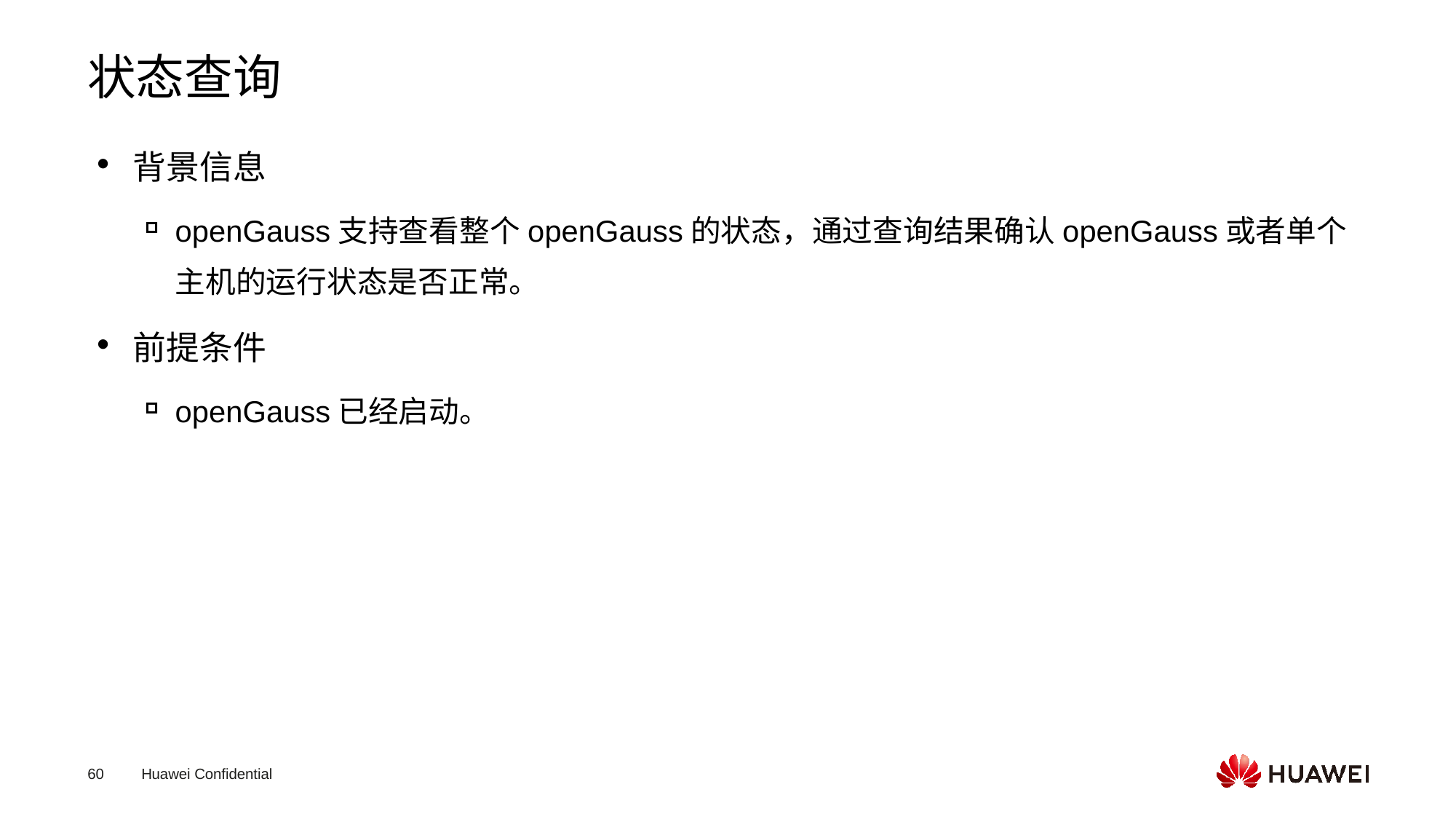

# 状态查询
背景信息
openGauss支持查看整个openGauss的状态，通过查询结果确认openGauss或者单个主机的运行状态是否正常。
前提条件
openGauss已经启动。